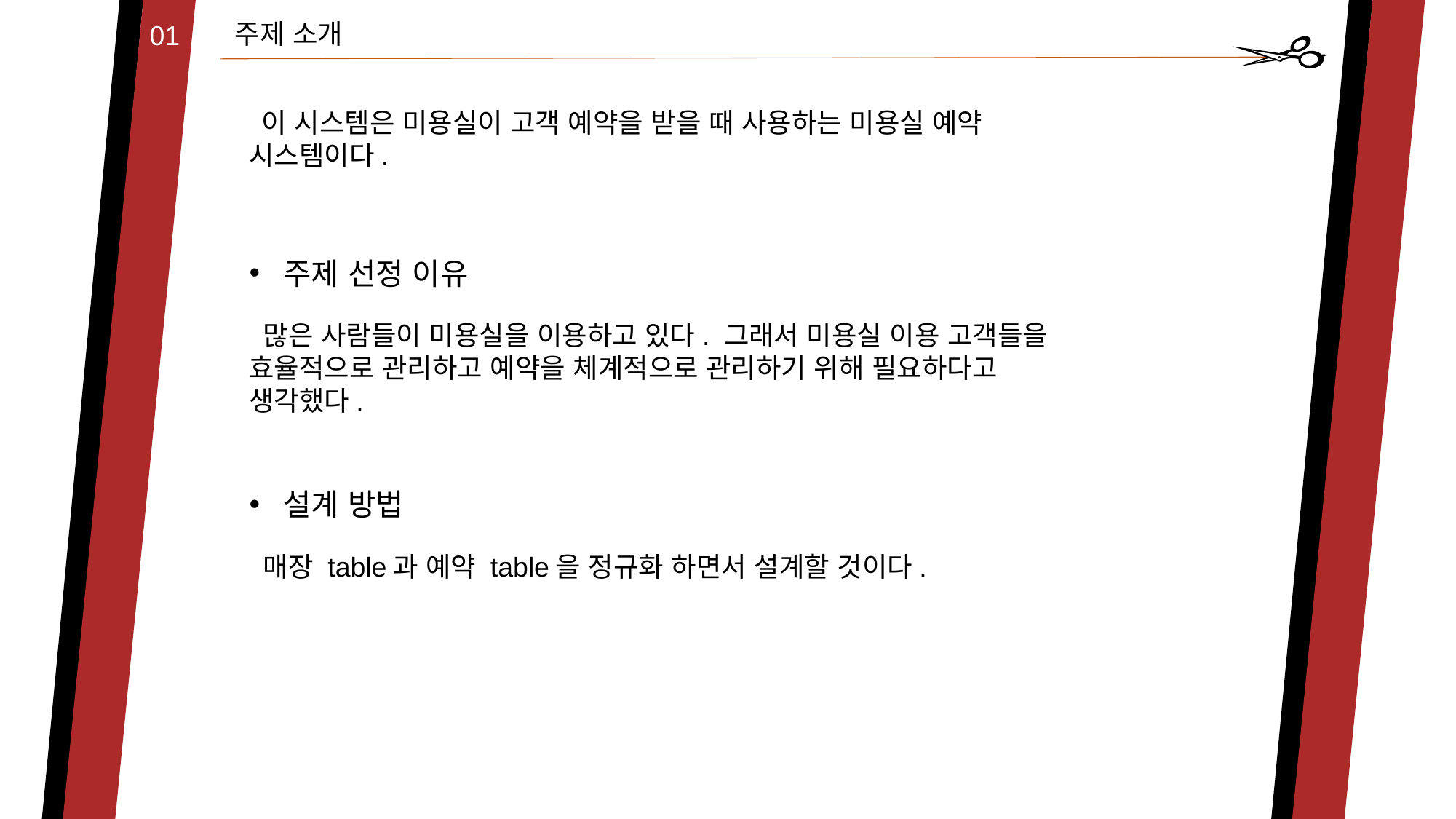

주제 소개
01

 이 시스템은 미용실이 고객 예약을 받을 때 사용하는 미용실 예약 시스템이다.
주제 선정 이유
 많은 사람들이 미용실을 이용하고 있다. 그래서 미용실 이용 고객들을 효율적으로 관리하고 예약을 체계적으로 관리하기 위해 필요하다고 생각했다.
설계 방법
 매장 table과 예약 table을 정규화 하면서 설계할 것이다.